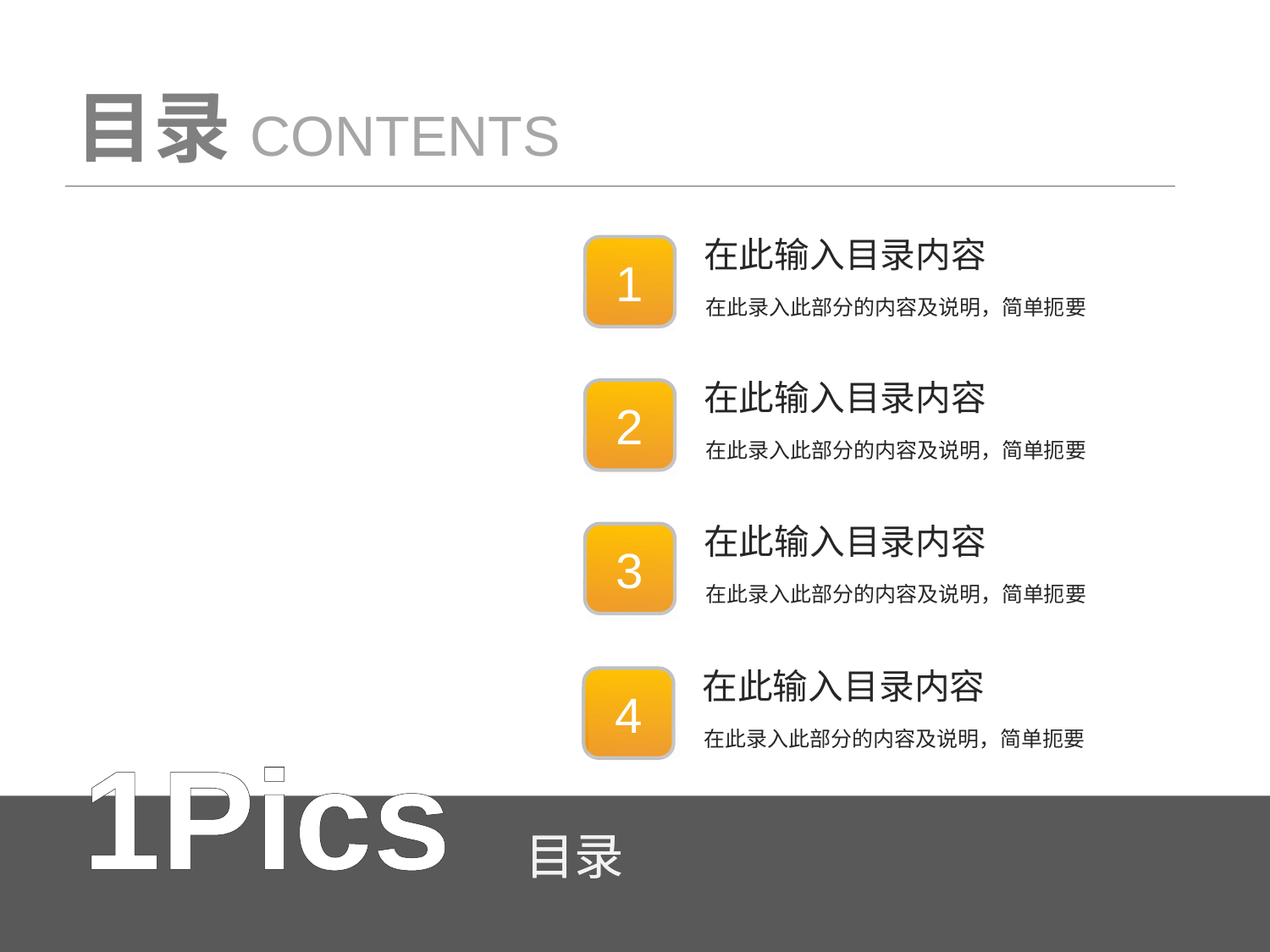

# 目录CONTENTS
在此输入目录内容
1
在此录入此部分的内容及说明，简单扼要

在此输入目录内容
2
在此录入此部分的内容及说明，简单扼要

在此输入目录内容
3
在此录入此部分的内容及说明，简单扼要

在此输入目录内容
4
在此录入此部分的内容及说明，简单扼要

1Pics

目录
目录